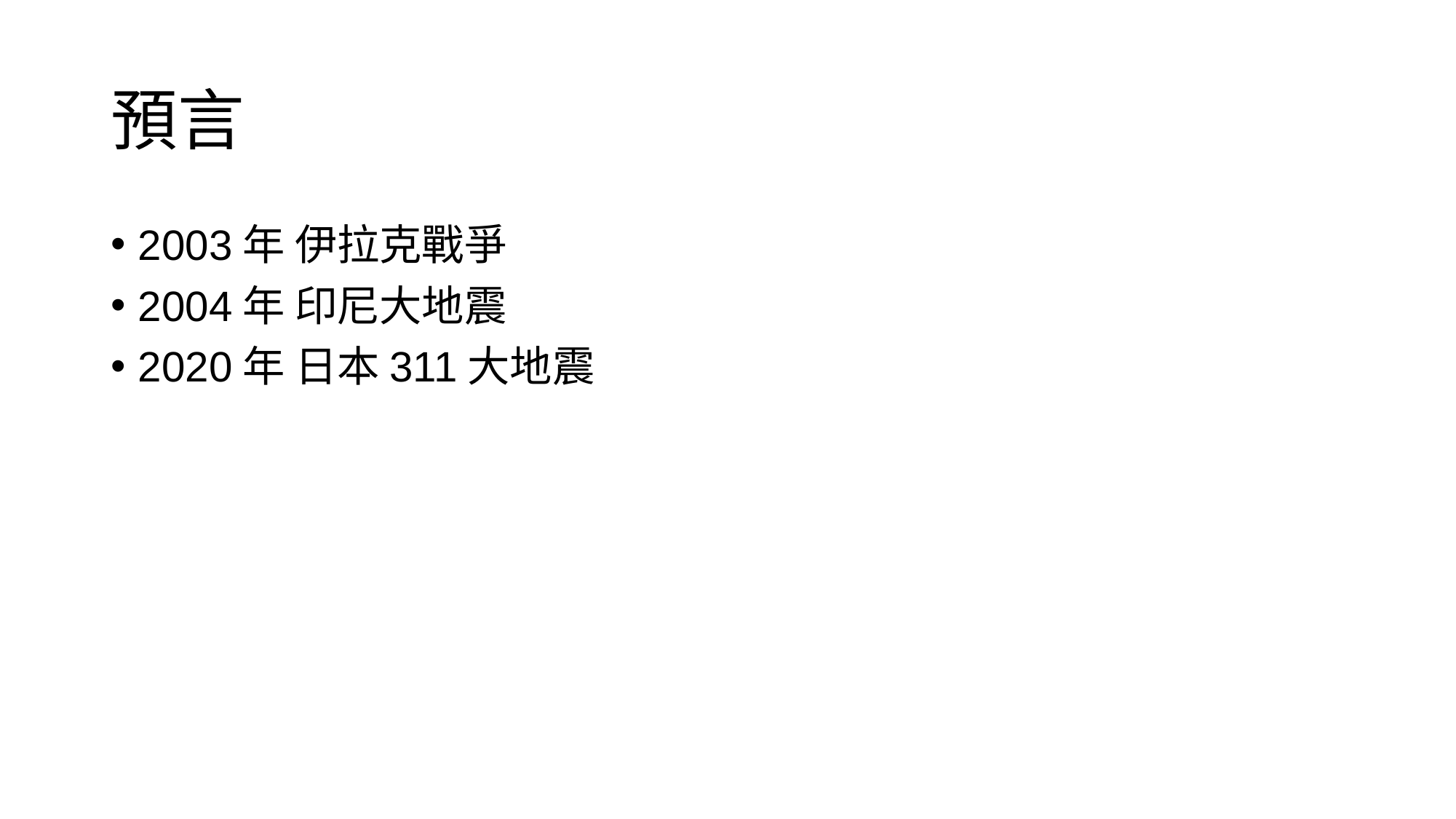

# 預言
2003年 伊拉克戰爭
2004年 印尼大地震
2020年 日本311大地震